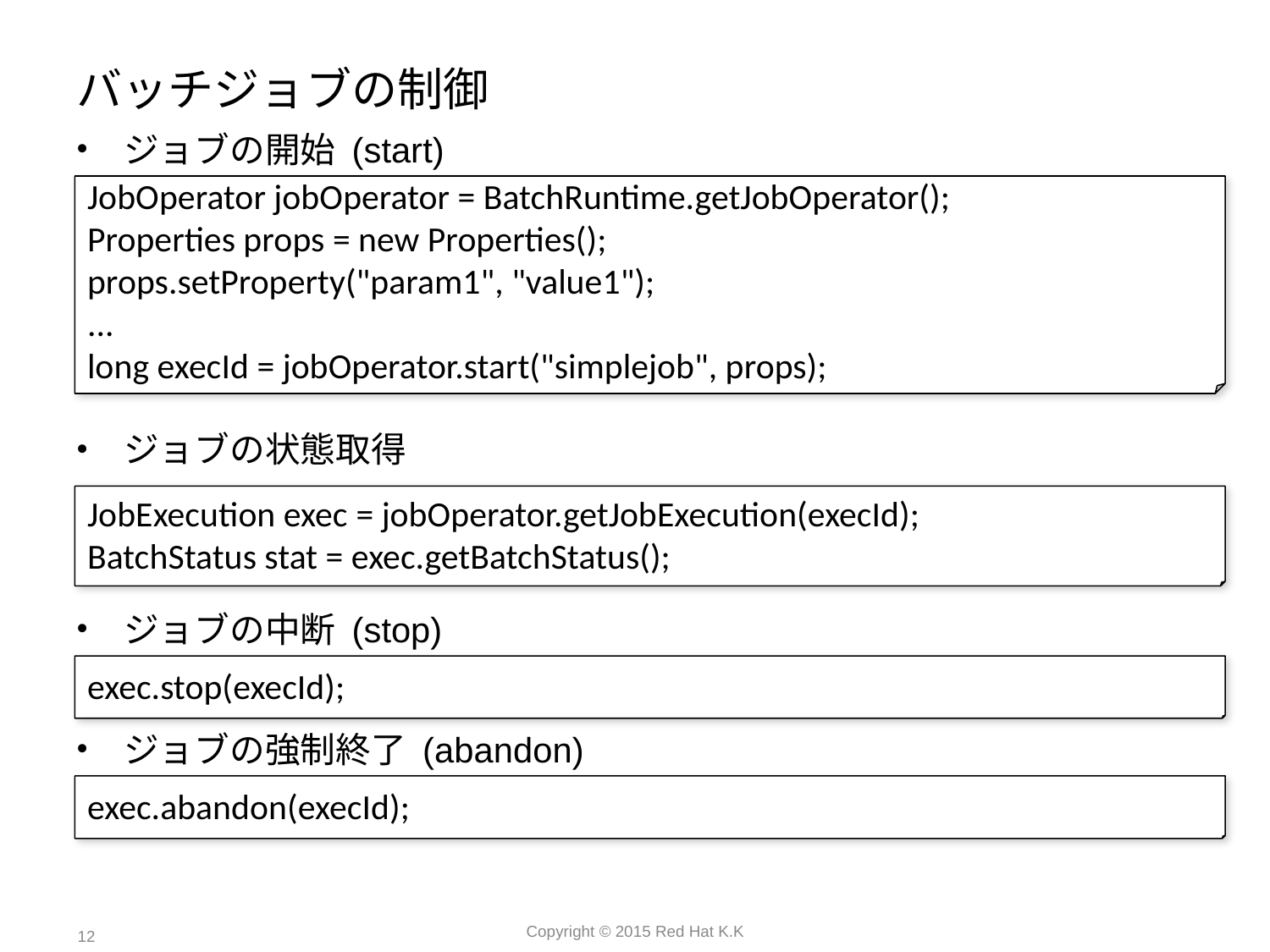

# バッチジョブの制御
ジョブの開始 (start)

ジョブの状態取得

ジョブの中断 (stop)

ジョブの強制終了 (abandon)
JobOperator jobOperator = BatchRuntime.getJobOperator();
Properties props = new Properties();
props.setProperty("param1", "value1");
...
long execId = jobOperator.start("simplejob", props);
JobExecution exec = jobOperator.getJobExecution(execId);
BatchStatus stat = exec.getBatchStatus();
exec.stop(execId);
exec.abandon(execId);
12
Copyright © 2015 Red Hat K.K